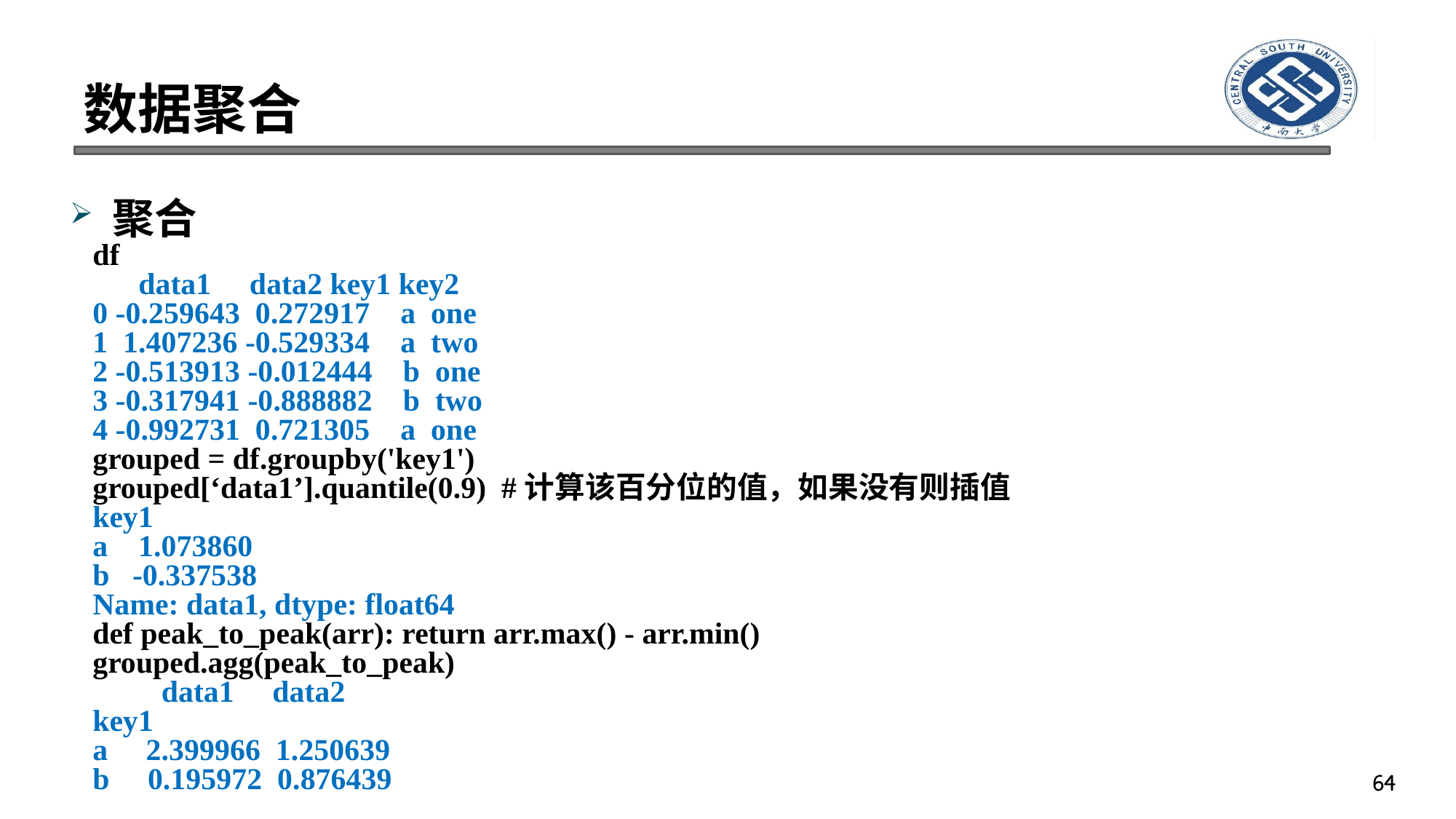

# 数据聚合
聚合
df
      data1     data2 key1 key2
0 -0.259643  0.272917    a  one
1  1.407236 -0.529334    a  two
2 -0.513913 -0.012444    b  one
3 -0.317941 -0.888882    b  two
4 -0.992731  0.721305    a  one
grouped = df.groupby('key1')
grouped[‘data1’].quantile(0.9)  #计算该百分位的值，如果没有则插值
key1
a    1.073860
b   -0.337538
Name: data1, dtype: float64
def peak_to_peak(arr): return arr.max() - arr.min()
grouped.agg(peak_to_peak)
         data1     data2
key1
a     2.399966  1.250639
b     0.195972  0.876439
64